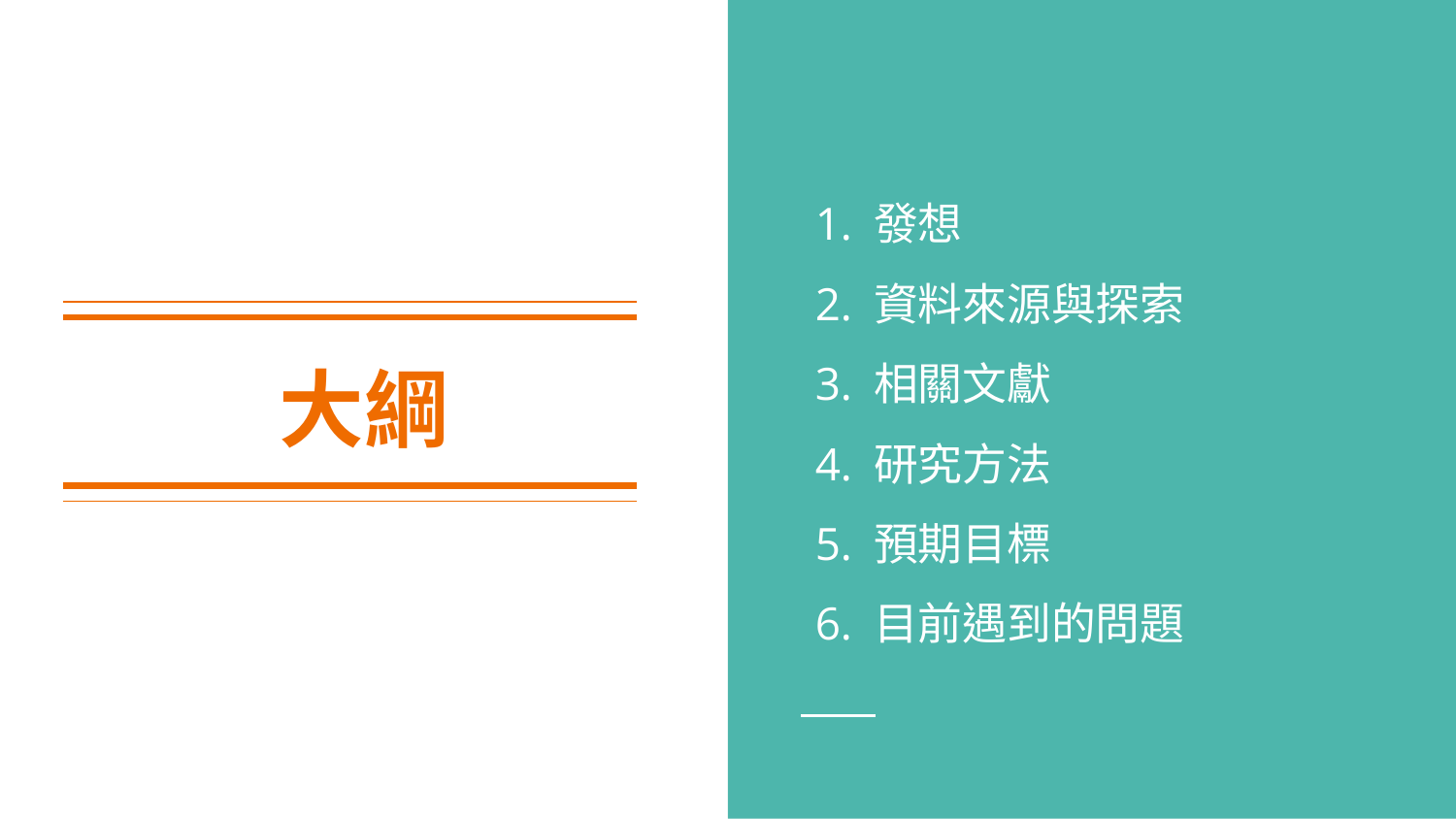

發想
資料來源與探索
相關文獻
研究方法
預期目標
目前遇到的問題
# 大綱